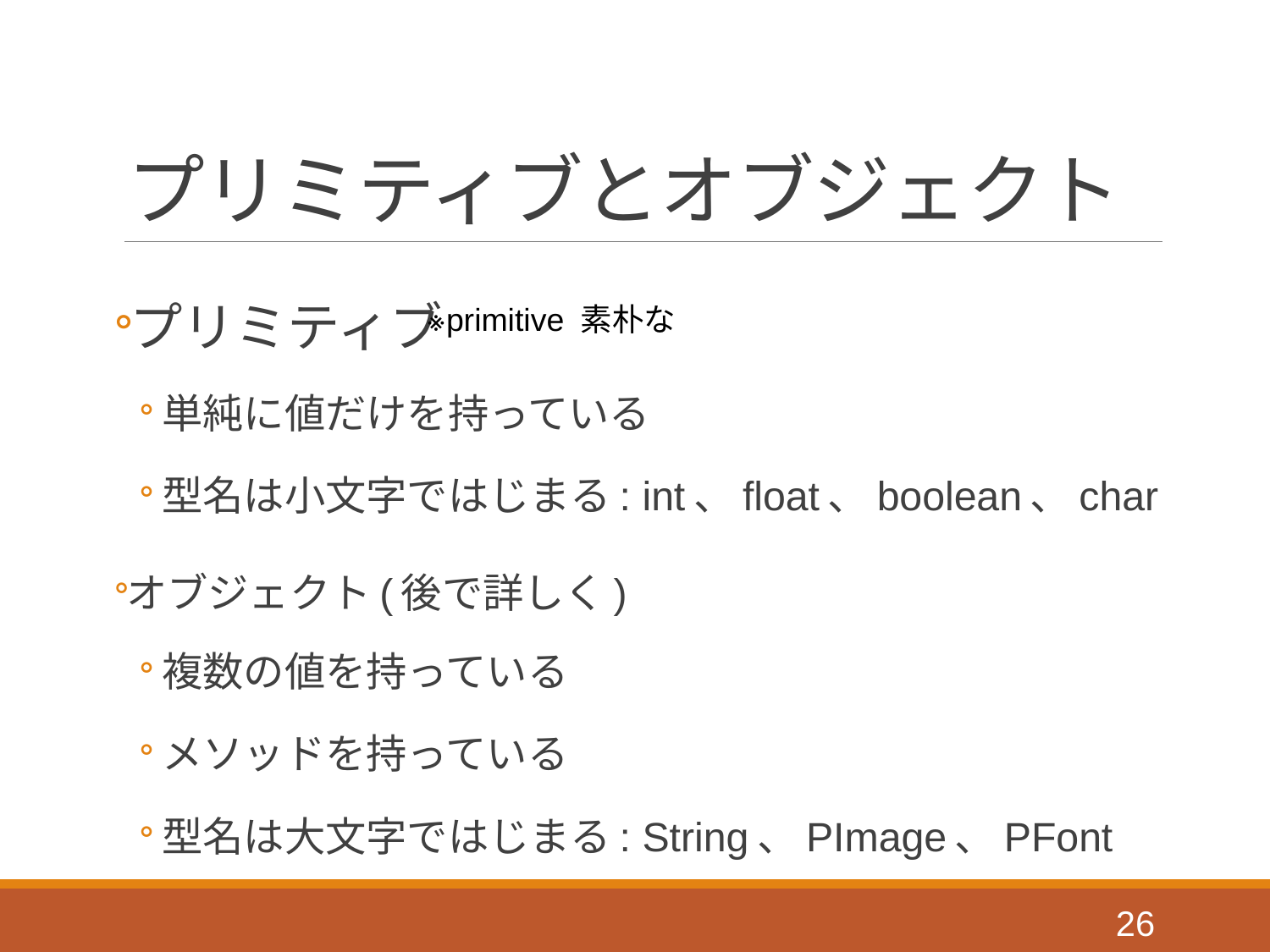

# プリミティブとオブジェクト
プリミティブ
単純に値だけを持っている
型名は小文字ではじまる: int、float、boolean、char
オブジェクト(後で詳しく)
複数の値を持っている
メソッドを持っている
型名は大文字ではじまる: String、PImage、PFont
※primitive 素朴な
26